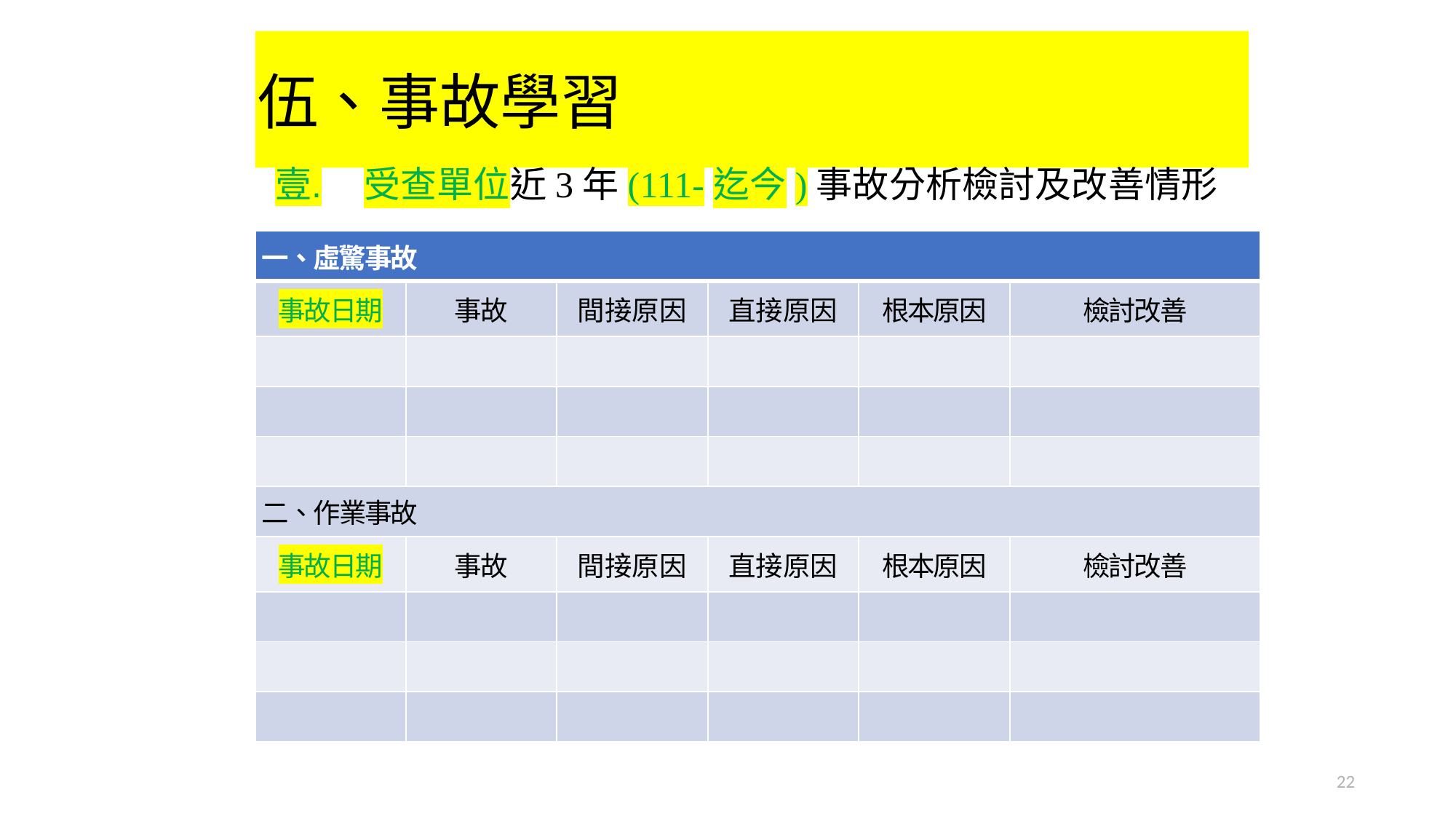

# 伍、事故學習
受查單位近3年(111-迄今)事故分析檢討及改善情形
| 一、虛驚事故 |  |  |  |  |  |
| --- | --- | --- | --- | --- | --- |
| 事故日期 | 事故 | 間接原因 | 直接原因 | 根本原因 | 檢討改善 |
|  |  |  |  |  |  |
|  |  |  |  |  |  |
|  |  |  |  |  |  |
| 二、作業事故 |  |  |  |  |  |
| 事故日期 | 事故 | 間接原因 | 直接原因 | 根本原因 | 檢討改善 |
|  |  |  |  |  |  |
|  |  |  |  |  |  |
|  |  |  |  |  |  |
22